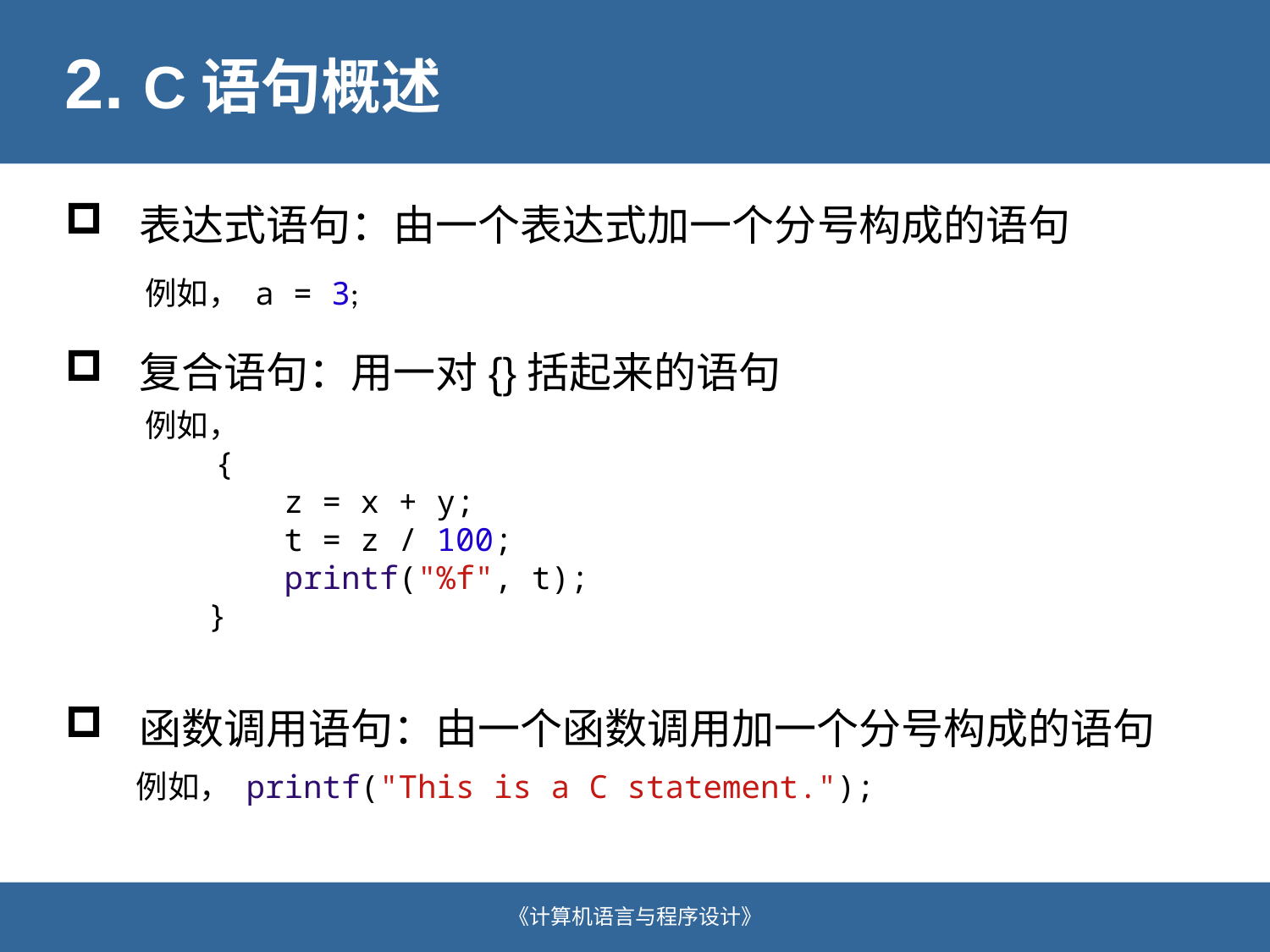

# 2. C语句概述
表达式语句：由一个表达式加一个分号构成的语句

复合语句：用一对{}括起来的语句

函数调用语句：由一个函数调用加一个分号构成的语句

例如， a = 3;
例如，
     {
        z = x + y;
        t = z / 100;
        printf("%f", t);
    }
例如， printf("This is a C statement.");

《计算机语言与程序设计》
53